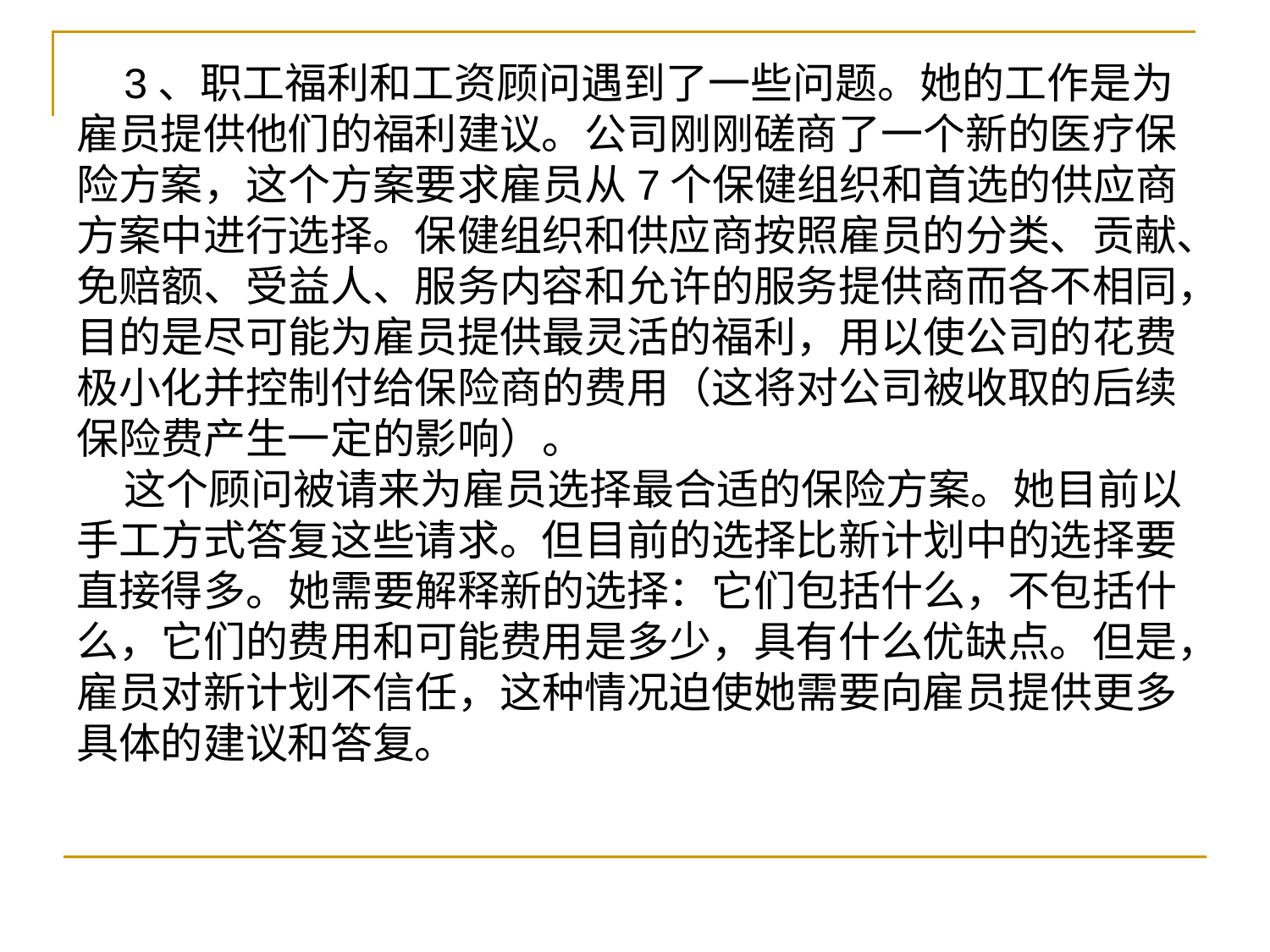

3、职工福利和工资顾问遇到了一些问题。她的工作是为雇员提供他们的福利建议。公司刚刚磋商了一个新的医疗保险方案，这个方案要求雇员从7个保健组织和首选的供应商方案中进行选择。保健组织和供应商按照雇员的分类、贡献、免赔额、受益人、服务内容和允许的服务提供商而各不相同，目的是尽可能为雇员提供最灵活的福利，用以使公司的花费极小化并控制付给保险商的费用（这将对公司被收取的后续保险费产生一定的影响）。
这个顾问被请来为雇员选择最合适的保险方案。她目前以手工方式答复这些请求。但目前的选择比新计划中的选择要直接得多。她需要解释新的选择：它们包括什么，不包括什么，它们的费用和可能费用是多少，具有什么优缺点。但是，雇员对新计划不信任，这种情况迫使她需要向雇员提供更多具体的建议和答复。